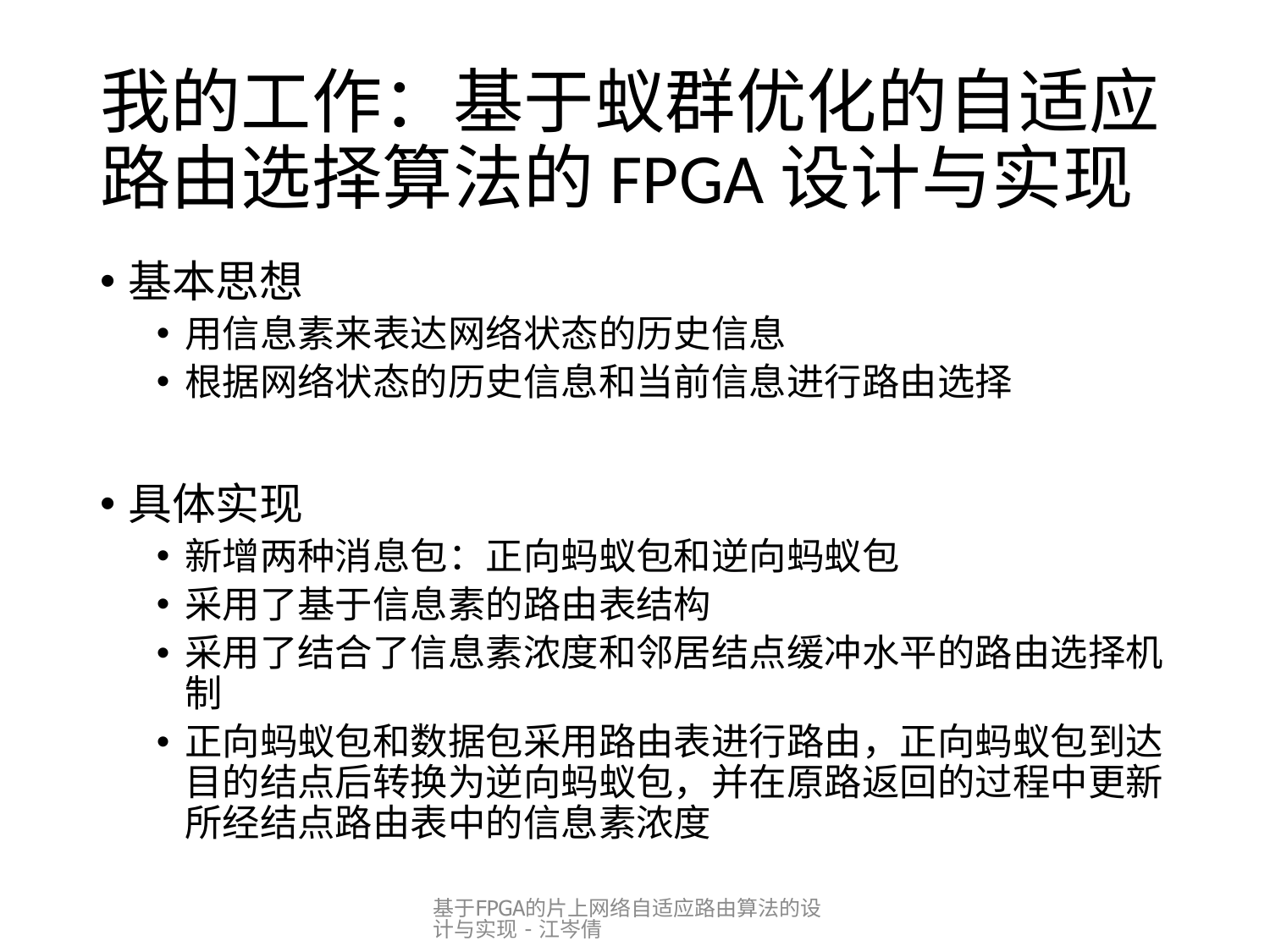

# 我的工作：基于蚁群优化的自适应路由选择算法的FPGA设计与实现
基本思想
用信息素来表达网络状态的历史信息
根据网络状态的历史信息和当前信息进行路由选择

具体实现
新增两种消息包：正向蚂蚁包和逆向蚂蚁包
采用了基于信息素的路由表结构
采用了结合了信息素浓度和邻居结点缓冲水平的路由选择机制
正向蚂蚁包和数据包采用路由表进行路由，正向蚂蚁包到达目的结点后转换为逆向蚂蚁包，并在原路返回的过程中更新所经结点路由表中的信息素浓度

基于FPGA的片上网络自适应路由算法的设计与实现 - 江岑倩
6